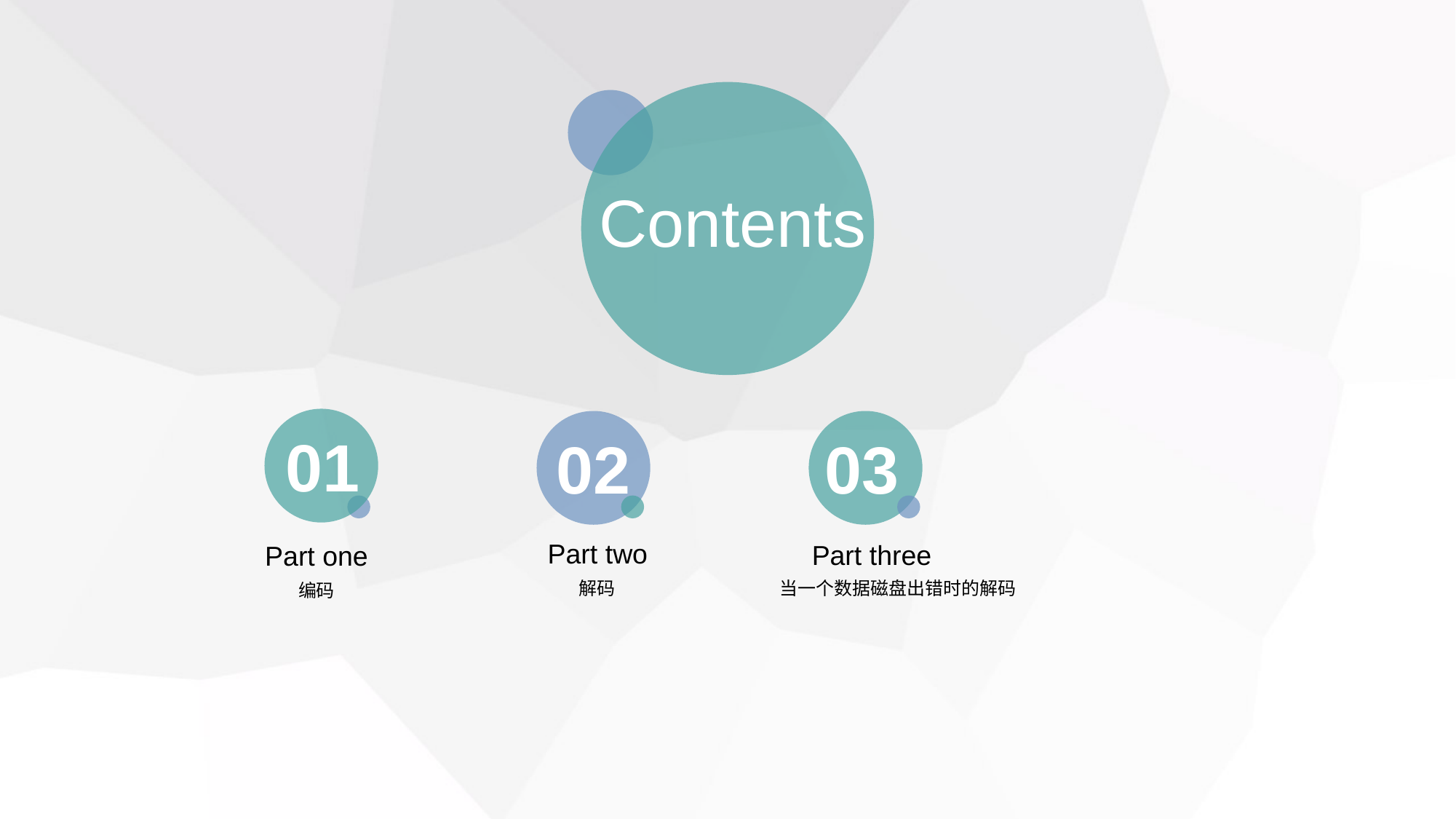

Contents

01
02
03

Part two
Part three
Part one
当一个数据磁盘出错时的解码
解码
编码